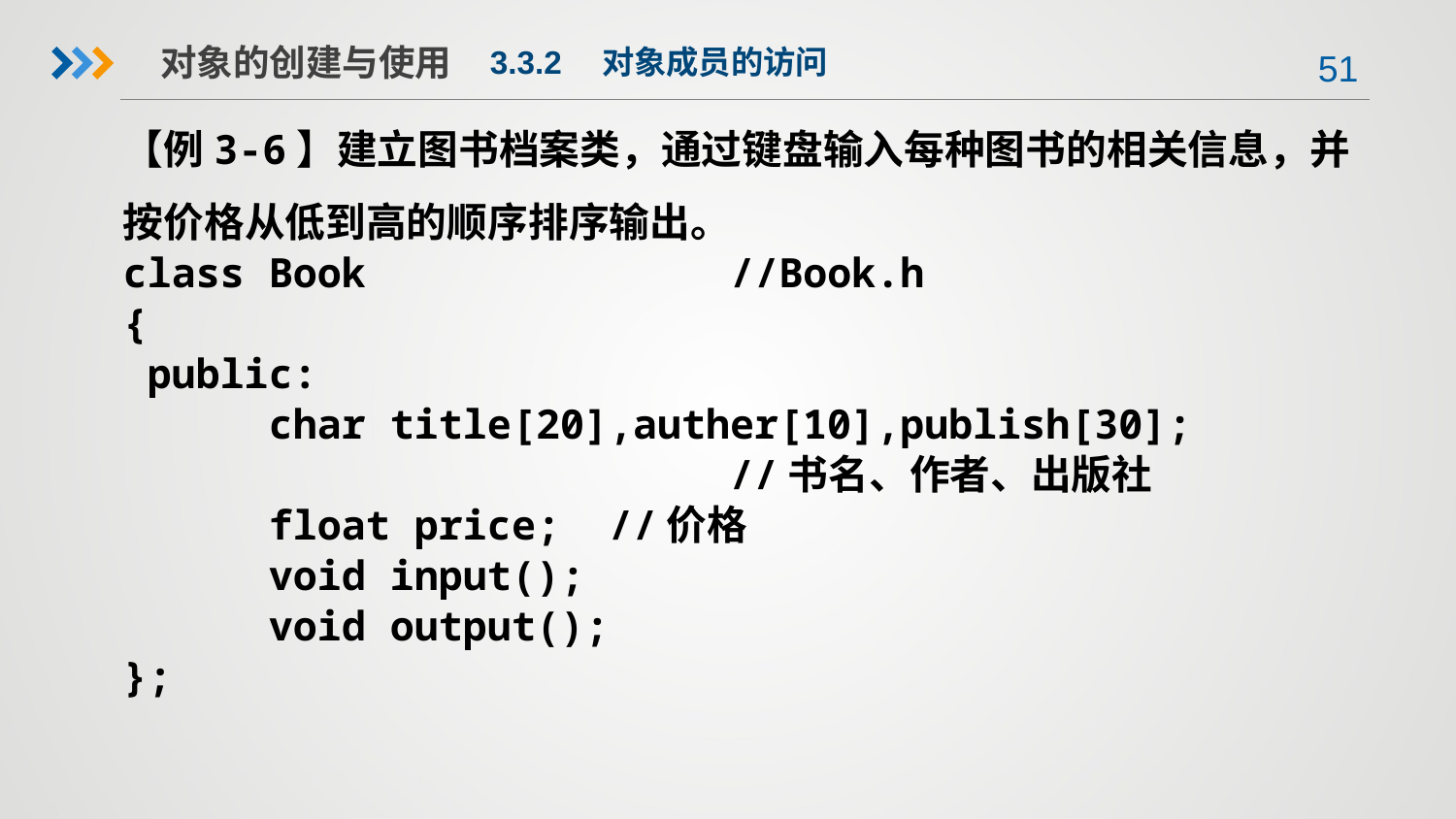

对象的创建与使用
3.3.2　对象成员的访问
【例3-6】建立图书档案类，通过键盘输入每种图书的相关信息，并按价格从低到高的顺序排序输出。
class Book               //Book.h
{
 public:
	char title[20],auther[10],publish[30];
                         //书名、作者、出版社
	float price;  //价格
	void input();
	void output();
};